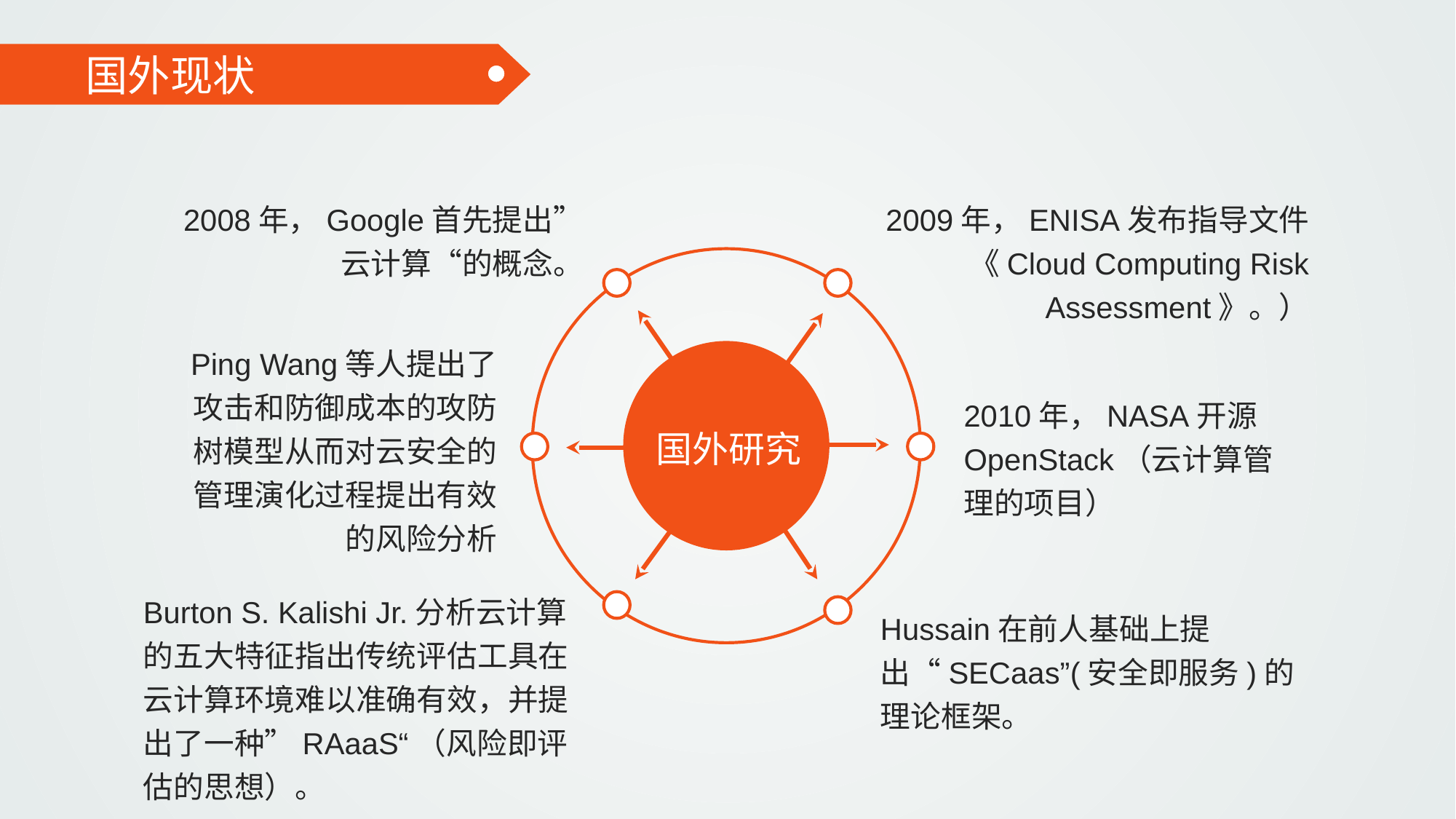

国外现状

2008年，Google首先提出”云计算“的概念。
2009年，ENISA发布指导文件《Cloud Computing Risk Assessment》。）

国外研究
Ping Wang等人提出了攻击和防御成本的攻防树模型从而对云安全的管理演化过程提出有效的风险分析
2010年，NASA开源OpenStack（云计算管理的项目）

Burton S. Kalishi Jr.分析云计算的五大特征指出传统评估工具在云计算环境难以准确有效，并提出了一种”RAaaS“（风险即评估的思想）。
Hussain在前人基础上提出“SECaas”(安全即服务)的理论框架。